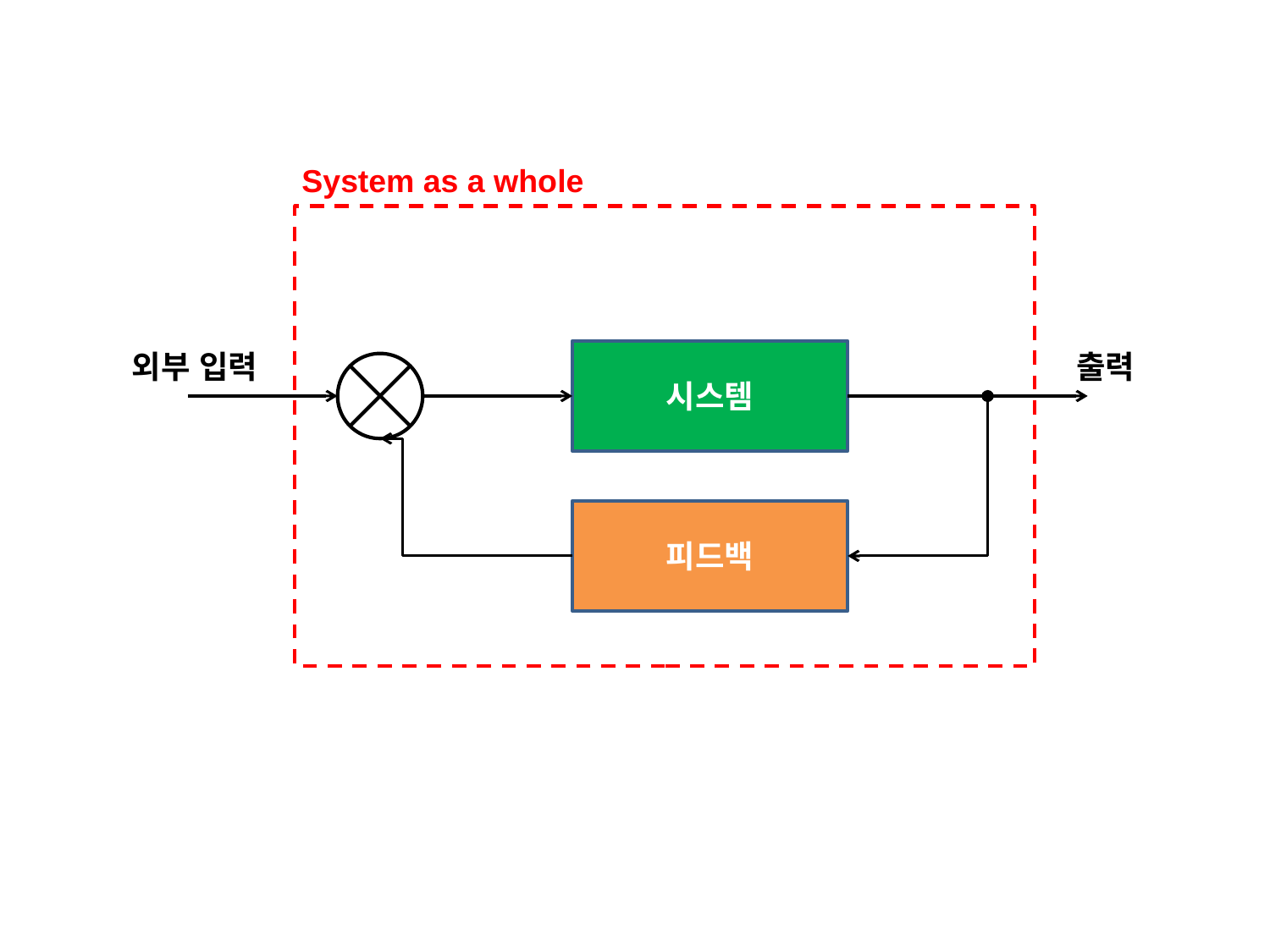

System as a whole

외부 입력
시스템
출력

피드백